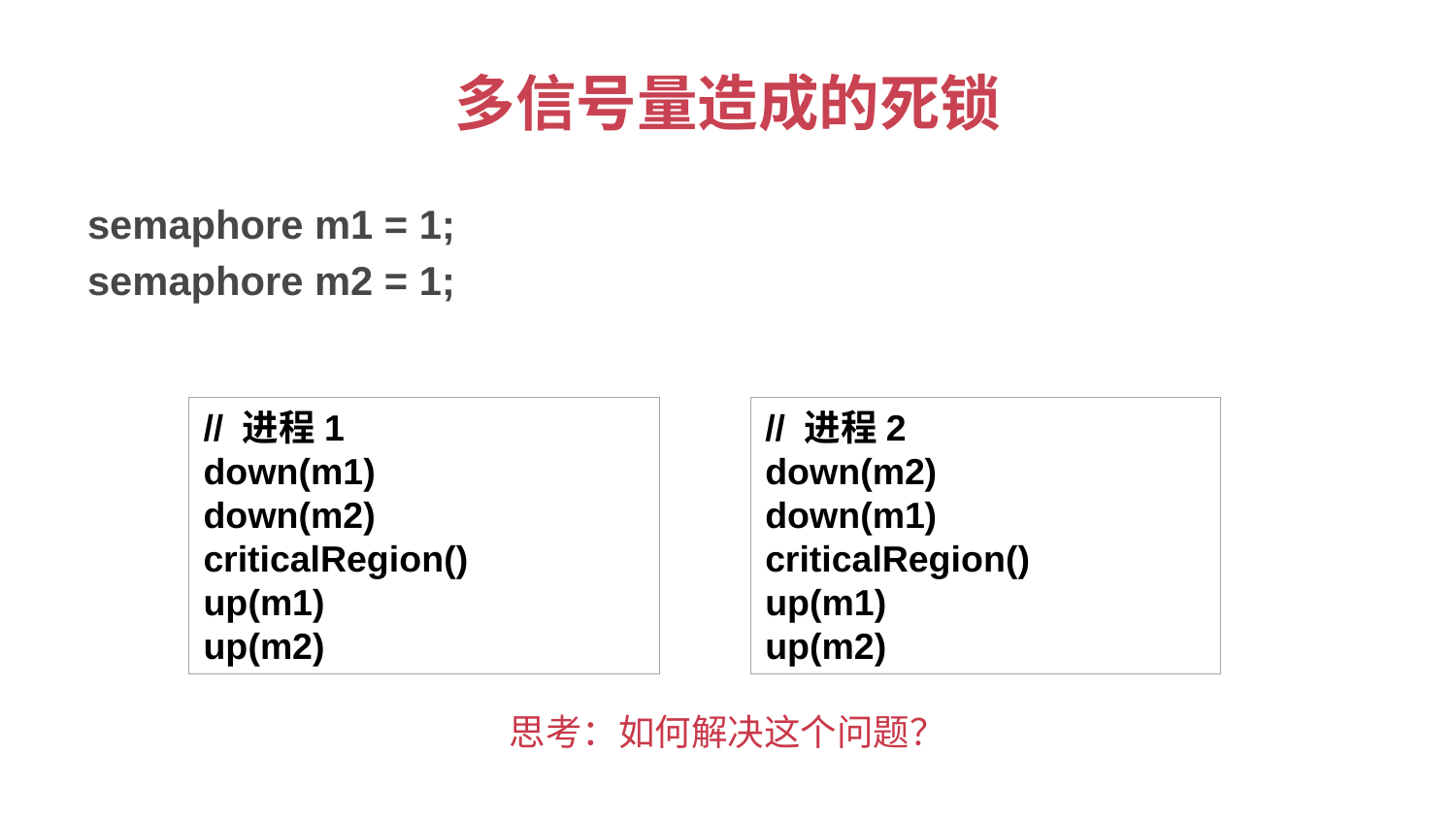

# 多信号量造成的死锁
semaphore m1 = 1;
semaphore m2 = 1;

// 进程1
down(m1)
down(m2)
criticalRegion()
up(m1)
up(m2)
// 进程2
down(m2)
down(m1)
criticalRegion()
up(m1)
up(m2)
思考：如何解决这个问题？